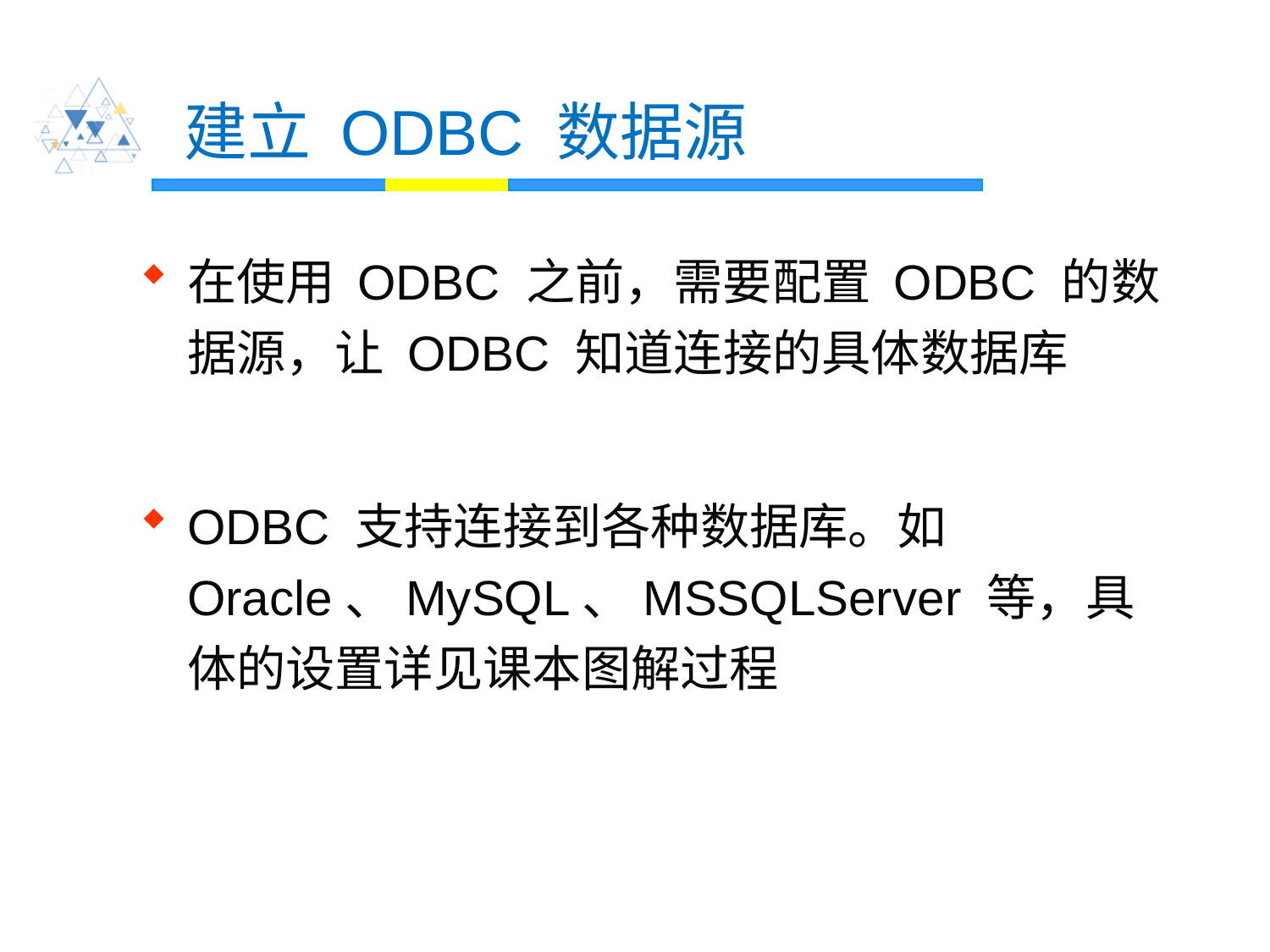

# 建立 ODBC 数据源
在使用 ODBC 之前，需要配置 ODBC 的数据源，让 ODBC 知道连接的具体数据库

ODBC 支持连接到各种数据库。如 Oracle、MySQL、MSSQLServer 等，具体的设置详见课本图解过程